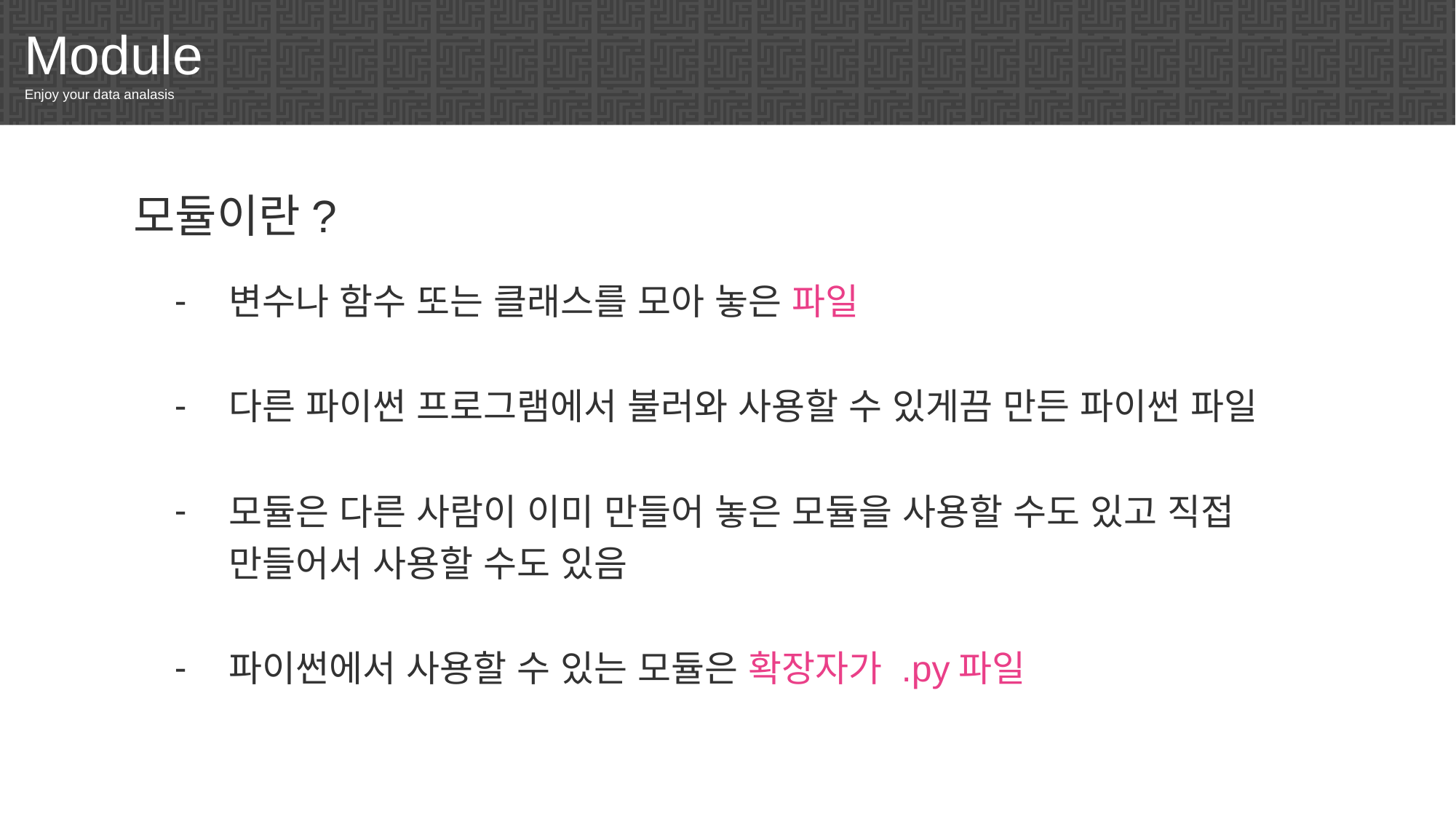

Module
    Enjoy your data analasis
모듈이란?
변수나 함수 또는 클래스를 모아 놓은 파일

다른 파이썬 프로그램에서 불러와 사용할 수 있게끔 만든 파이썬 파일

모듈은 다른 사람이 이미 만들어 놓은 모듈을 사용할 수도 있고 직접 만들어서 사용할 수도 있음

파이썬에서 사용할 수 있는 모듈은 확장자가 .py파일